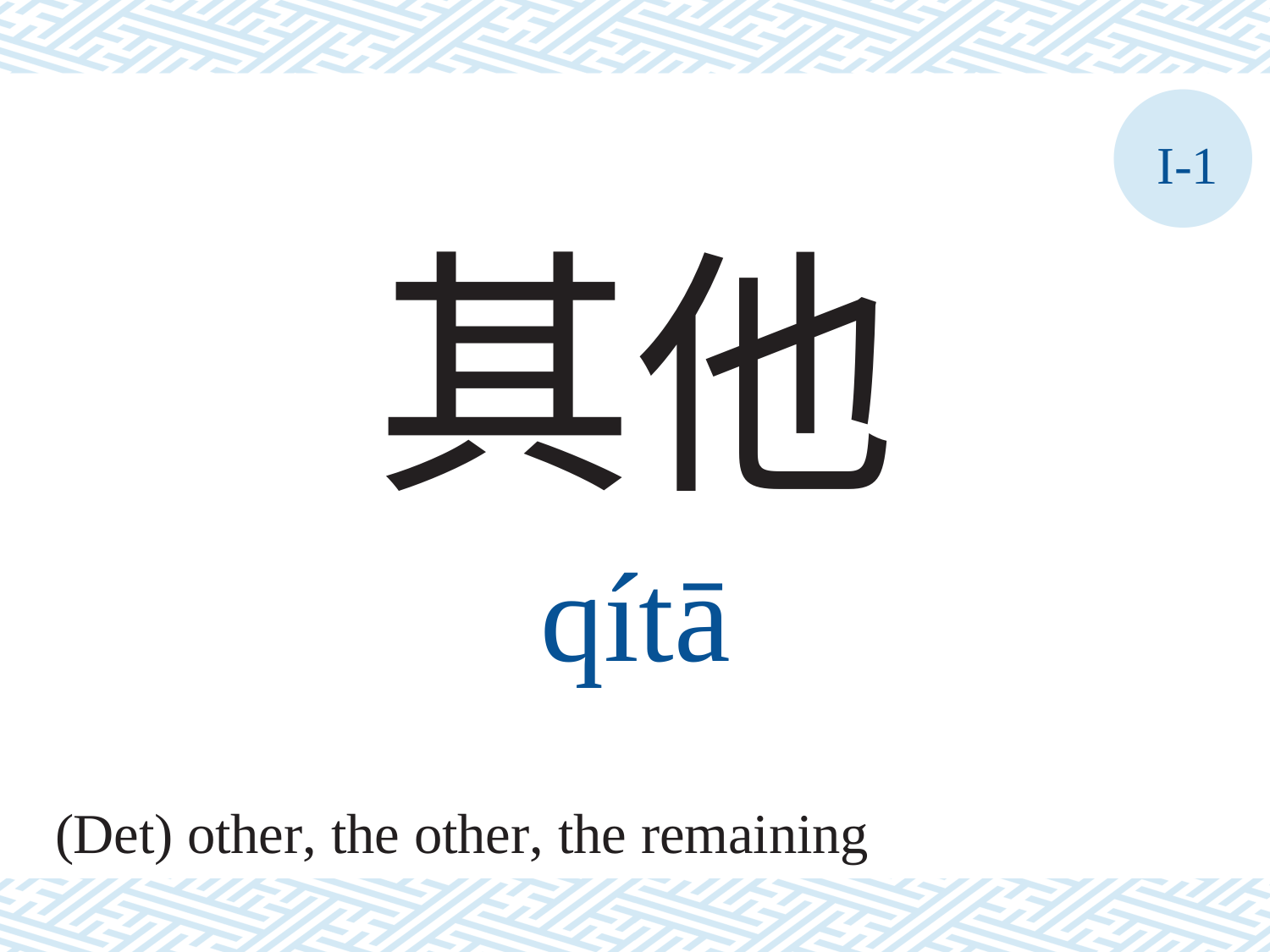

I-1
其他
qítā
(Det) other, the other, the remaining